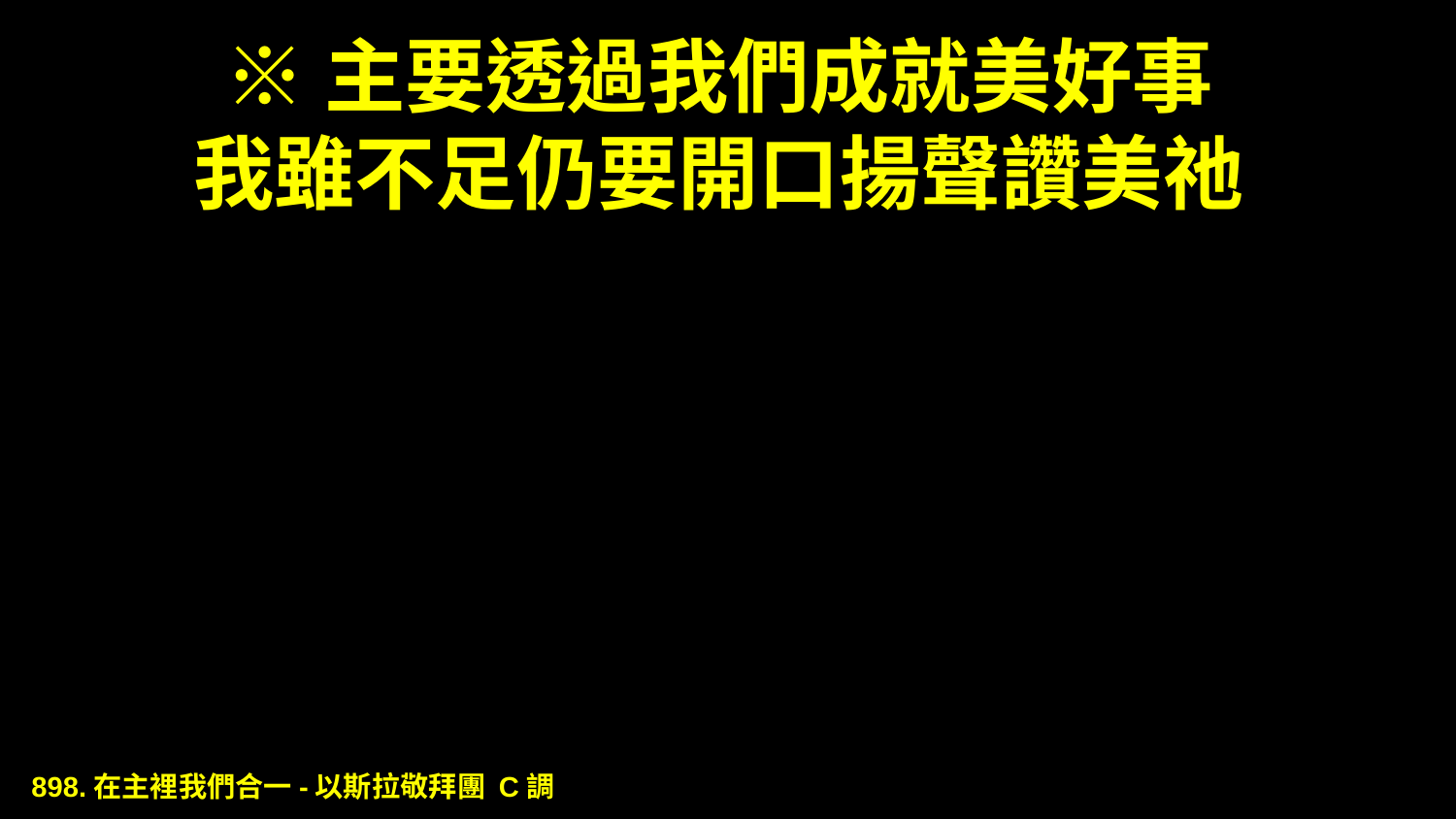

# ※主要透過我們成就美好事 我雖不足仍要開口揚聲讚美祂
898.在主裡我們合一-以斯拉敬拜團 C調